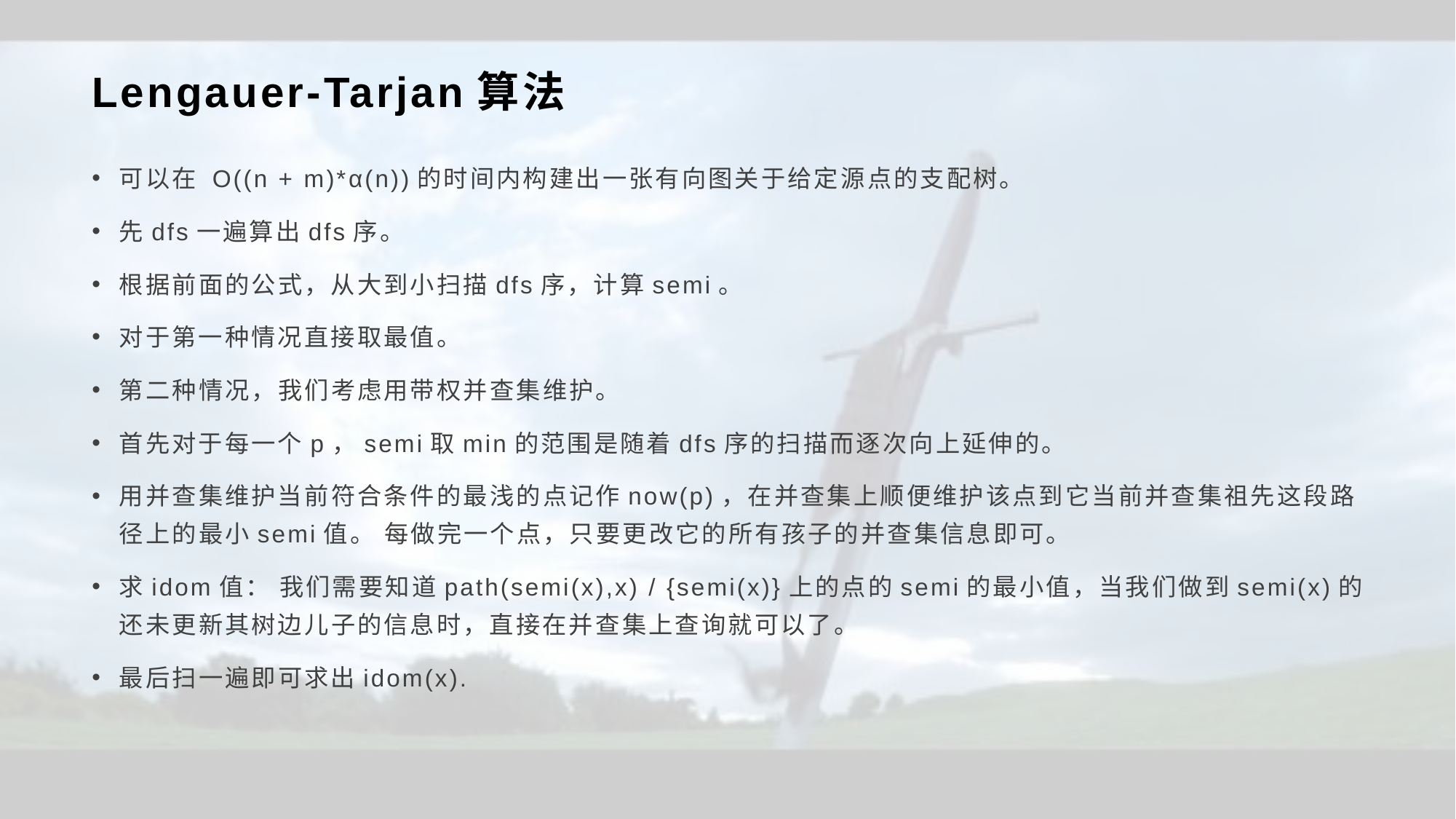

# Lengauer-Tarjan算法
可以在 O((n + m)*α(n))的时间内构建出一张有向图关于给定源点的支配树。
先dfs一遍算出dfs序。
根据前面的公式，从大到小扫描dfs序，计算semi。
对于第一种情况直接取最值。
第二种情况，我们考虑用带权并查集维护。
首先对于每一个p，semi取min的范围是随着dfs序的扫描而逐次向上延伸的。
用并查集维护当前符合条件的最浅的点记作now(p)，在并查集上顺便维护该点到它当前并查集祖先这段路径上的最小semi值。 每做完一个点，只要更改它的所有孩子的并查集信息即可。
求idom值： 我们需要知道path(semi(x),x) / {semi(x)}上的点的semi的最小值，当我们做到semi(x)的还未更新其树边儿子的信息时，直接在并查集上查询就可以了。
最后扫一遍即可求出idom(x).